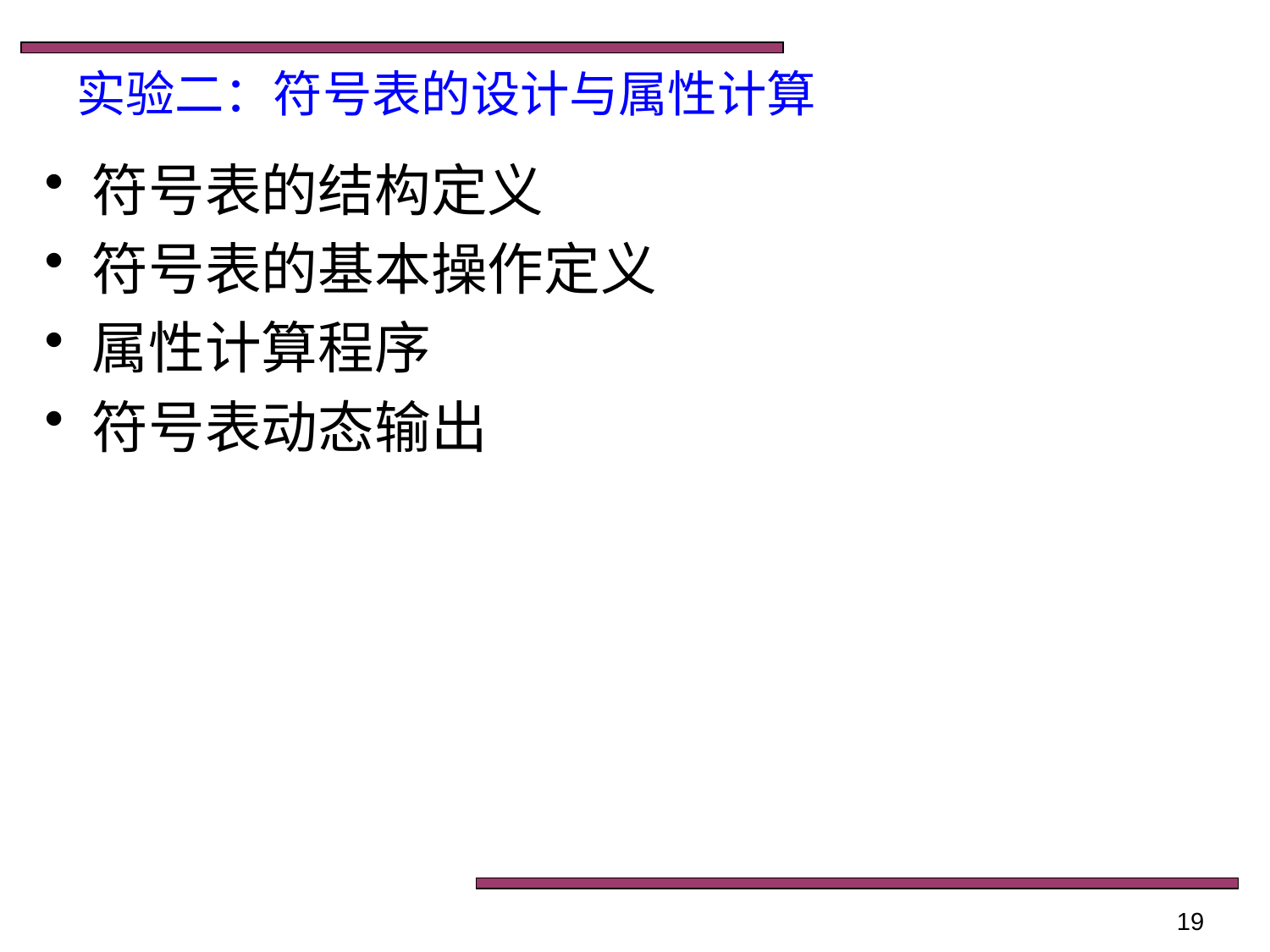

#
实验二：符号表的设计与属性计算
符号表的结构定义
符号表的基本操作定义
属性计算程序
符号表动态输出
19